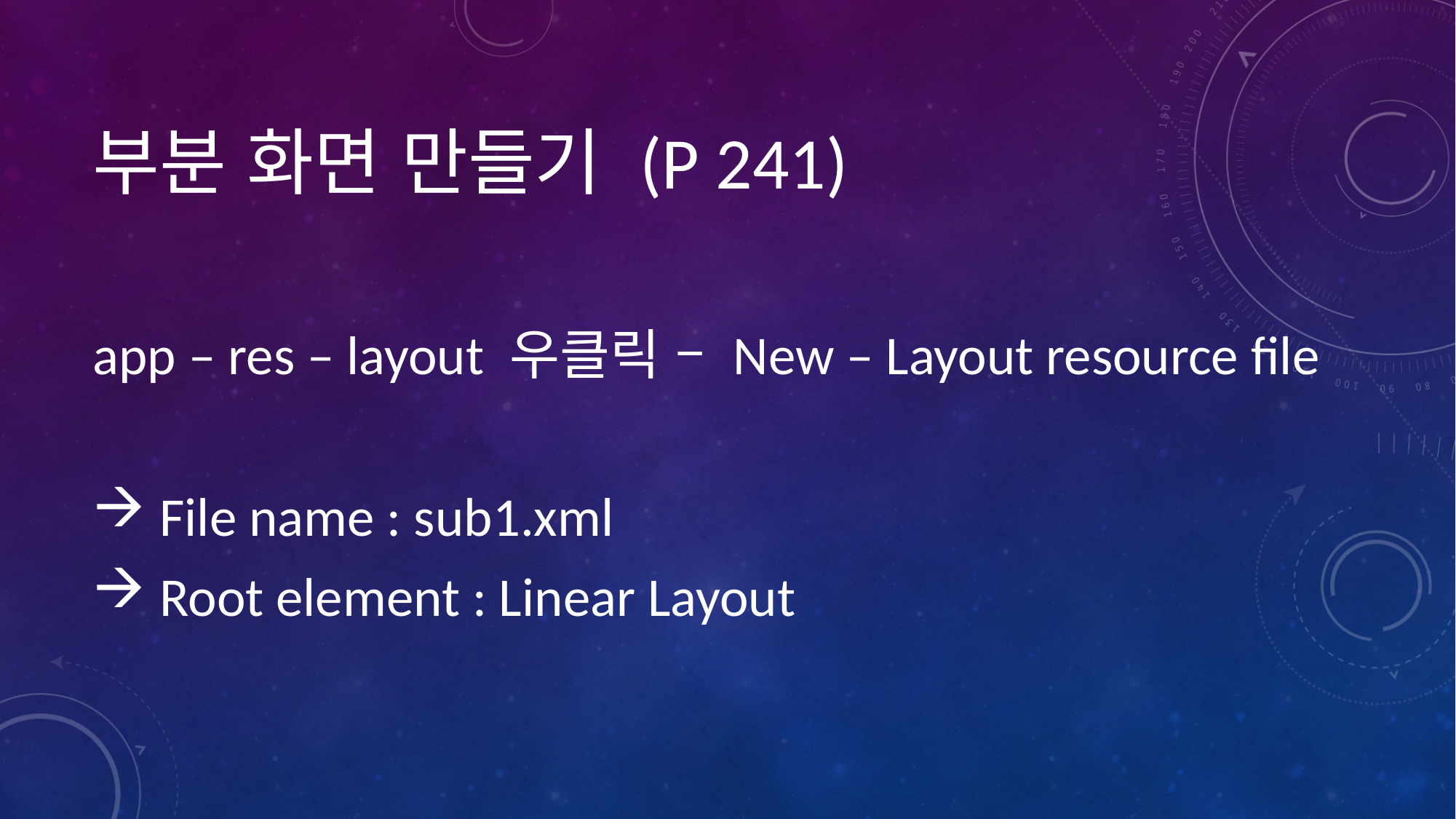

# 부분 화면 만들기 (p 241)
app – res – layout 우클릭 – New – Layout resource file

 File name : sub1.xml
 Root element : Linear Layout